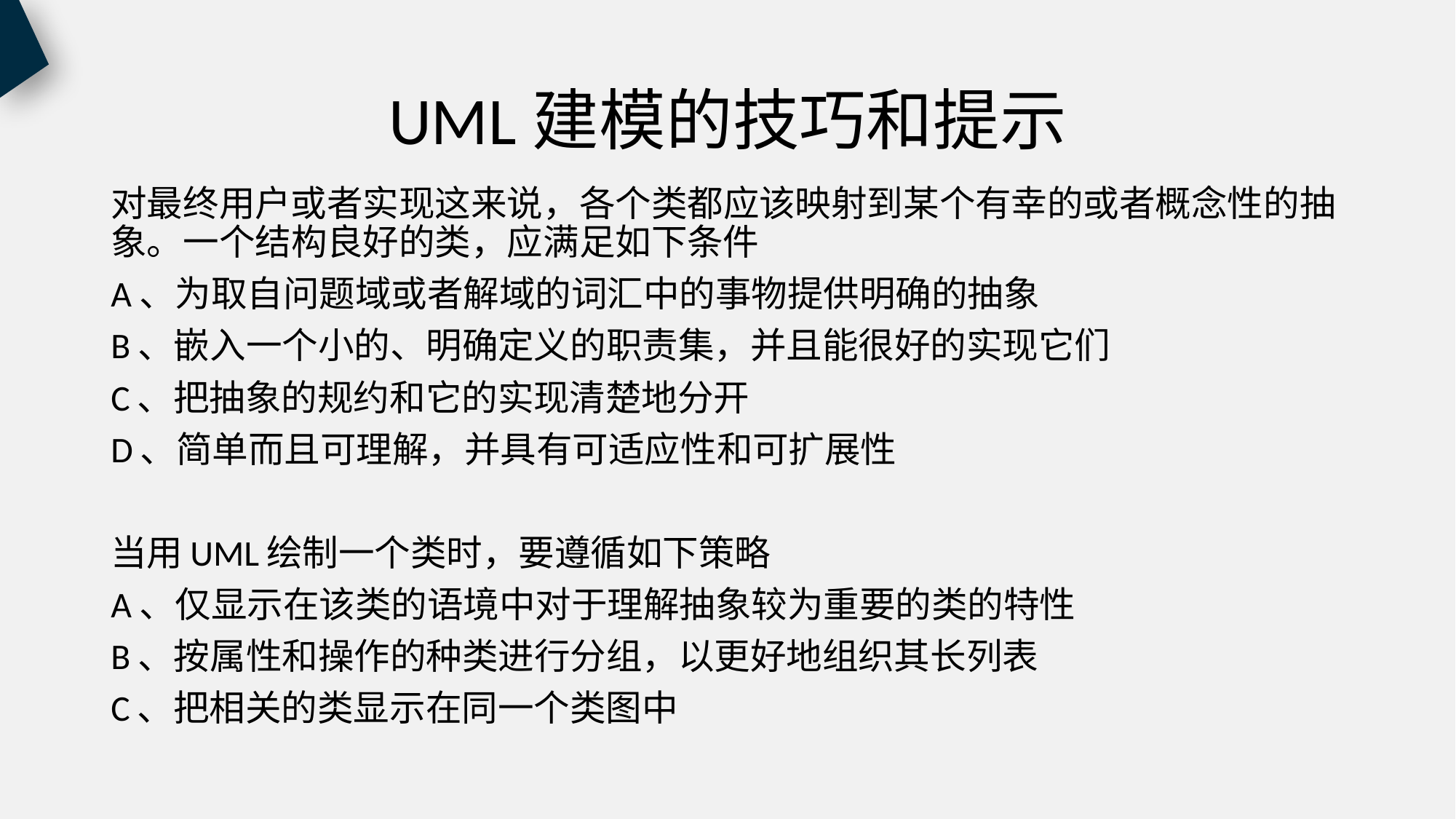

# UML建模的技巧和提示
对最终用户或者实现这来说，各个类都应该映射到某个有幸的或者概念性的抽象。一个结构良好的类，应满足如下条件
A、为取自问题域或者解域的词汇中的事物提供明确的抽象
B、嵌入一个小的、明确定义的职责集，并且能很好的实现它们
C、把抽象的规约和它的实现清楚地分开
D、简单而且可理解，并具有可适应性和可扩展性

当用UML绘制一个类时，要遵循如下策略
A、仅显示在该类的语境中对于理解抽象较为重要的类的特性
B、按属性和操作的种类进行分组，以更好地组织其长列表
C、把相关的类显示在同一个类图中